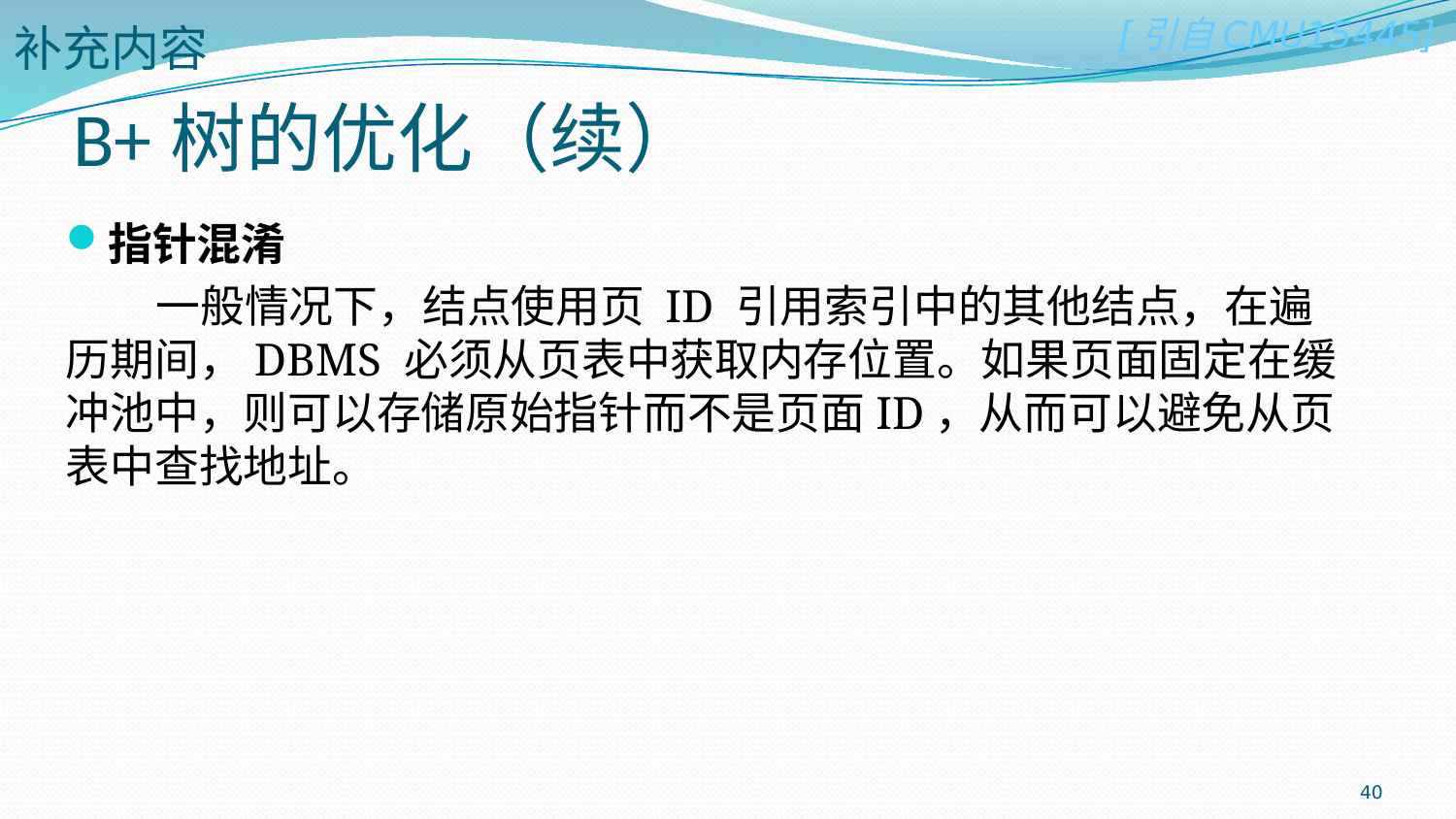

补充内容
# B+树的优化（续）
指针混淆
        一般情况下，结点使用页 ID 引用索引中的其他结点，在遍历期间，DBMS 必须从页表中获取内存位置。如果页面固定在缓冲池中，则可以存储原始指针而不是页面ID，从而可以避免从页表中查找地址。

40